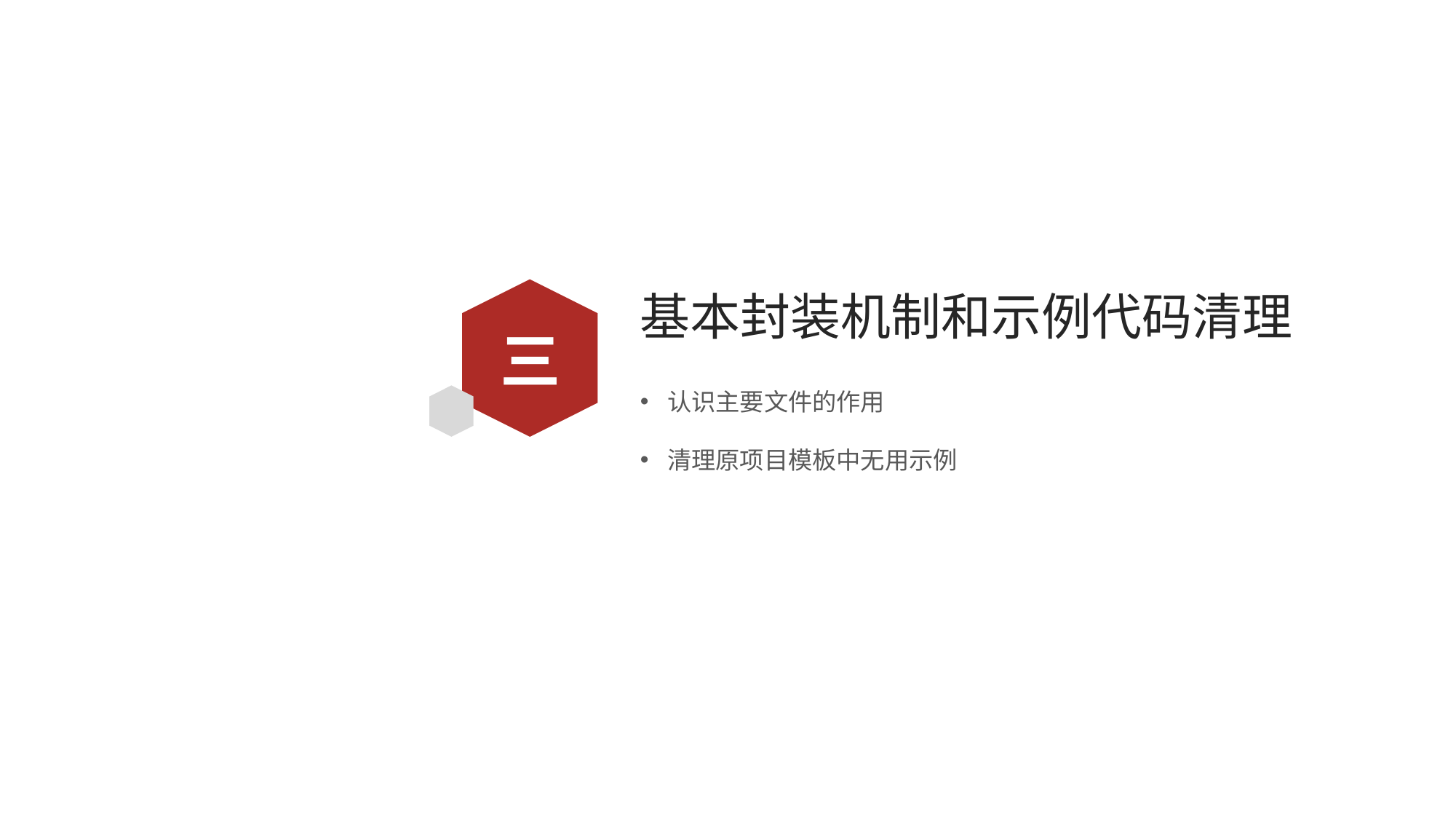

# 基本封装机制和示例代码清理
三
认识主要文件的作用
清理原项目模板中无用示例